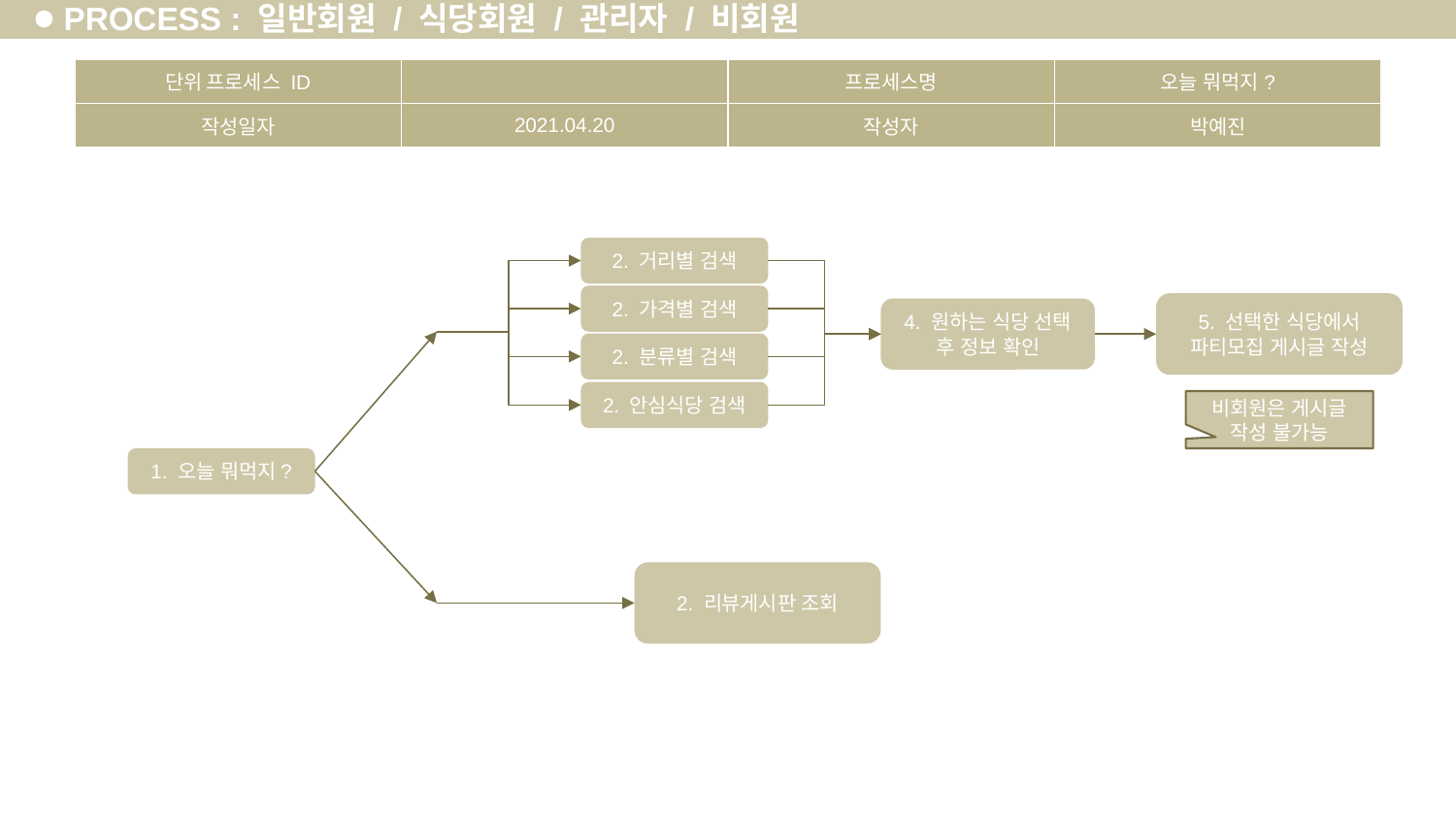

PROCESS : 일반회원 / 식당회원 / 관리자 / 비회원
| 단위 프로세스 ID |  | 프로세스명 | 오늘 뭐먹지? |
| --- | --- | --- | --- |
| 작성일자 | 2021.04.20 | 작성자 | 박예진 |
2. 거리별 검색
2. 가격별 검색
5. 선택한 식당에서 파티모집 게시글 작성
4. 원하는 식당 선택 후 정보 확인
2. 분류별 검색
2. 안심식당 검색
비회원은 게시글 작성 불가능
1. 오늘 뭐먹지?
2. 리뷰게시판 조회